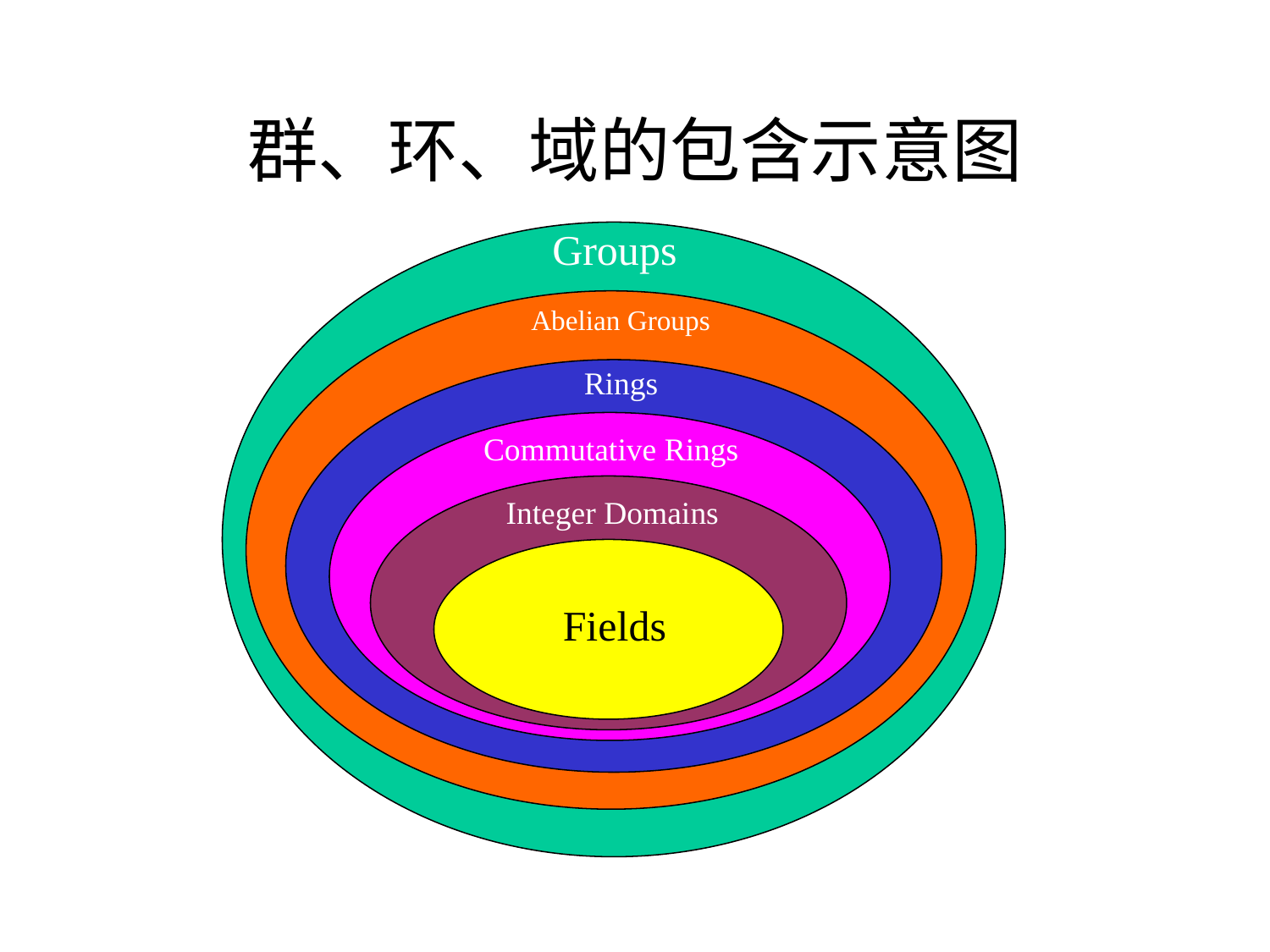

# 群、环、域的包含示意图
Groups

Abelian Groups
Rings

Commutative Rings

Integer Domains

Fields